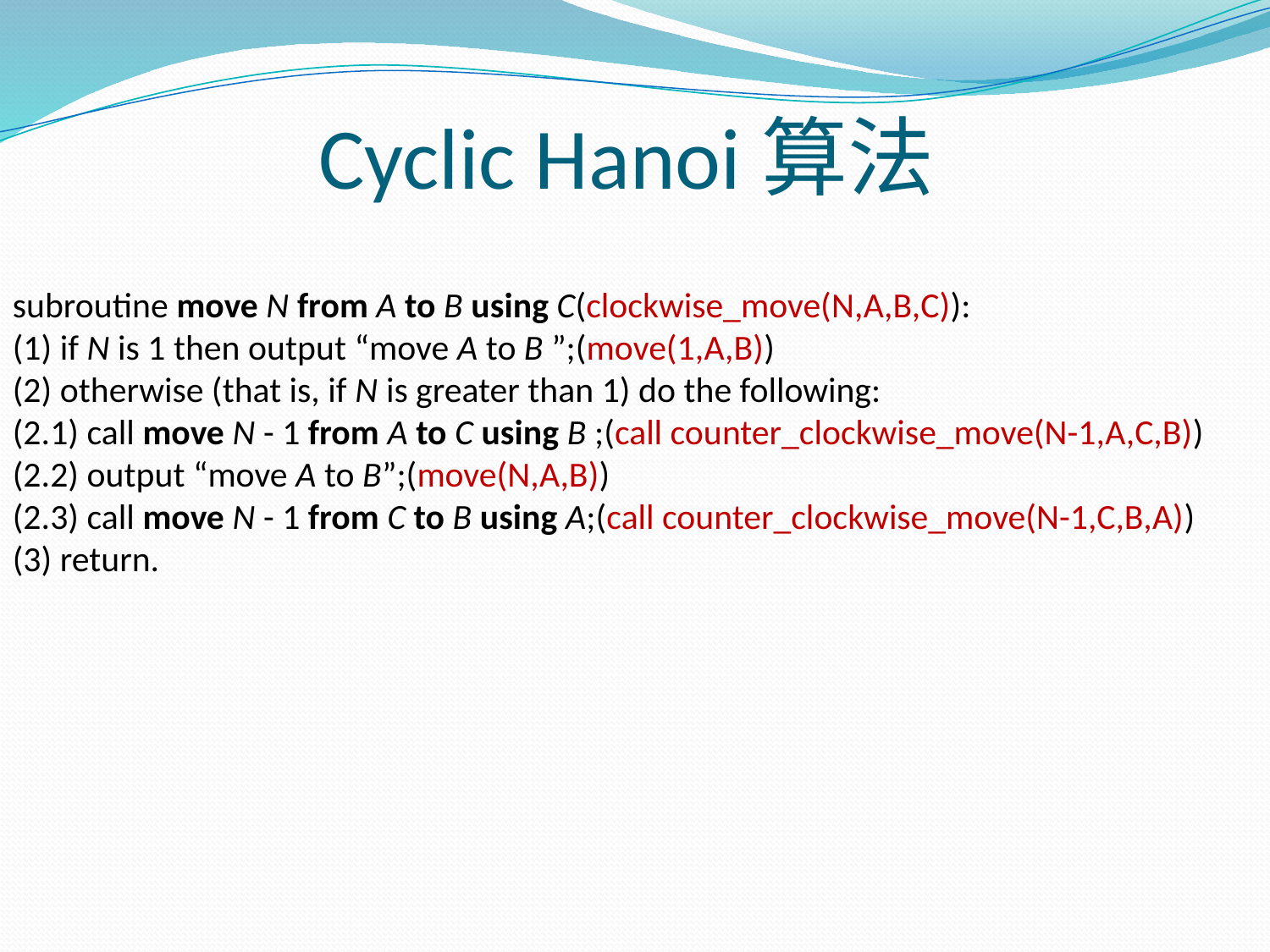

# Cyclic Hanoi算法
subroutine move N from A to B using C(clockwise_move(N,A,B,C)):
(1) if N is 1 then output “move A to B ”;(move(1,A,B))
(2) otherwise (that is, if N is greater than 1) do the following:
(2.1) call move N - 1 from A to C using B ;(call counter_clockwise_move(N-1,A,C,B))
(2.2) output “move A to B”;(move(N,A,B))
(2.3) call move N - 1 from C to B using A;(call counter_clockwise_move(N-1,C,B,A))
(3) return.